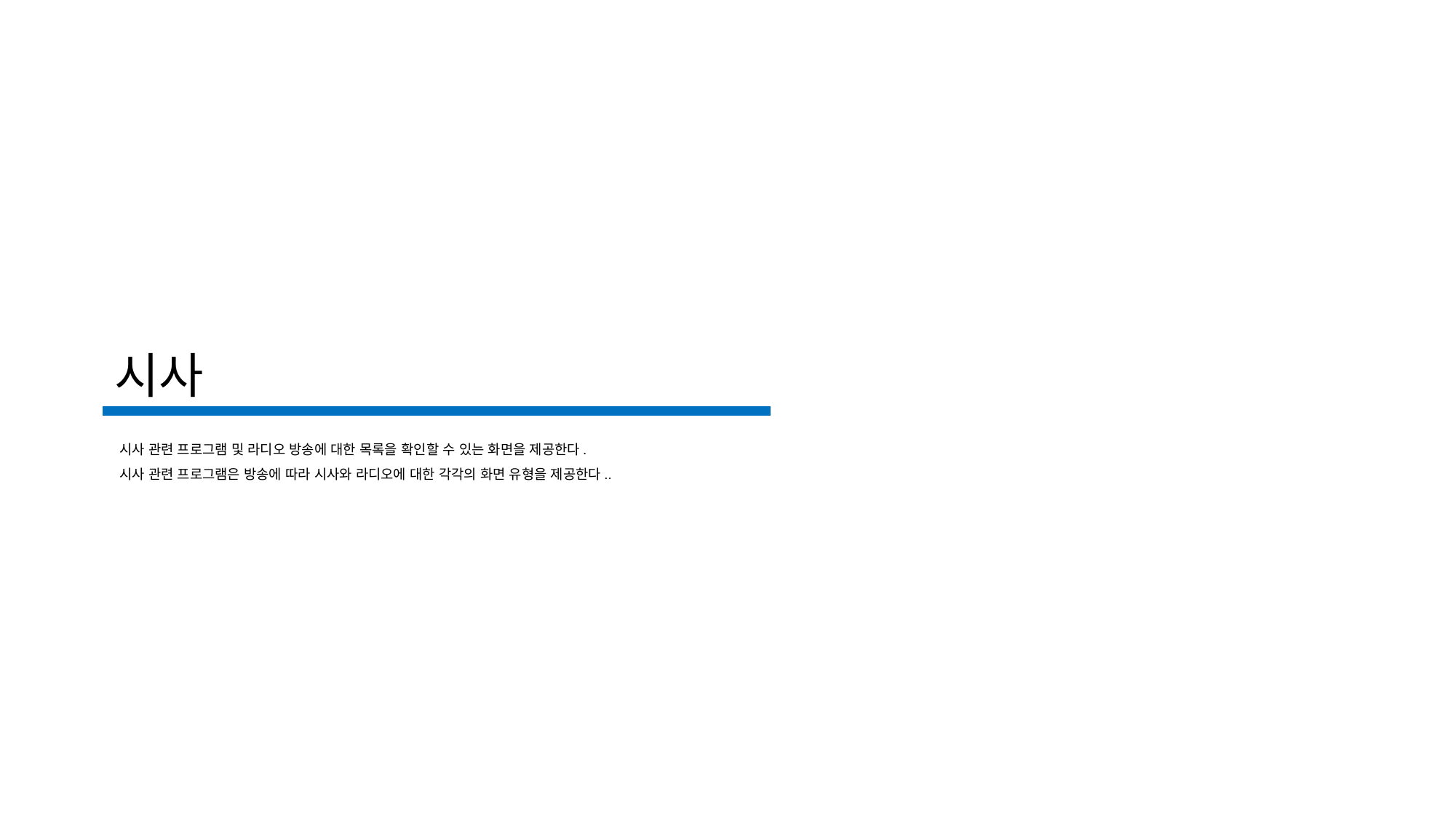

# 시사
시사 관련 프로그램 및 라디오 방송에 대한 목록을 확인할 수 있는 화면을 제공한다.
시사 관련 프로그램은 방송에 따라 시사와 라디오에 대한 각각의 화면 유형을 제공한다..